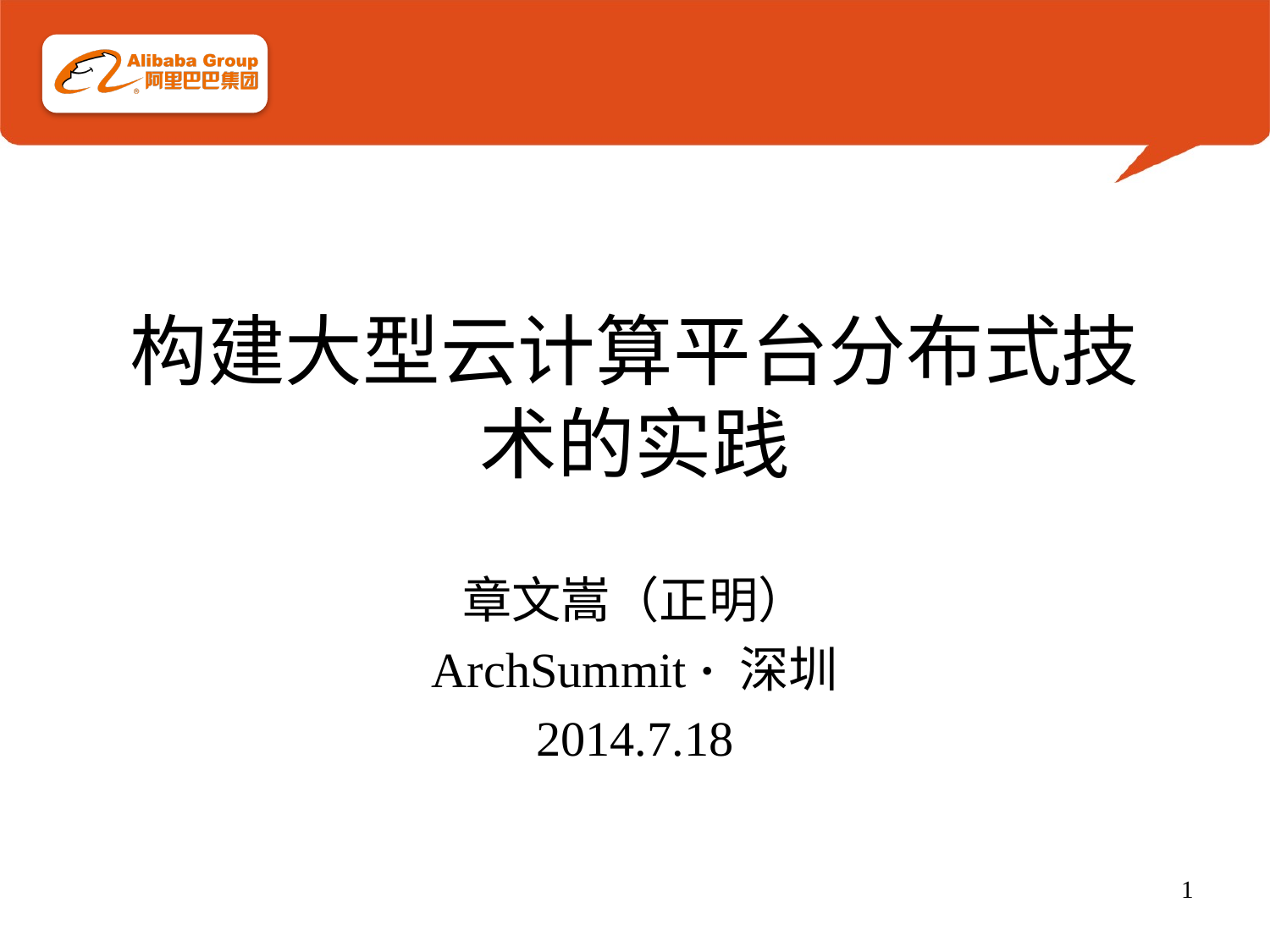

# 构建大型云计算平台分布式技术的实践
章文嵩（正明）
ArchSummit · 深圳
2014.7.18
1